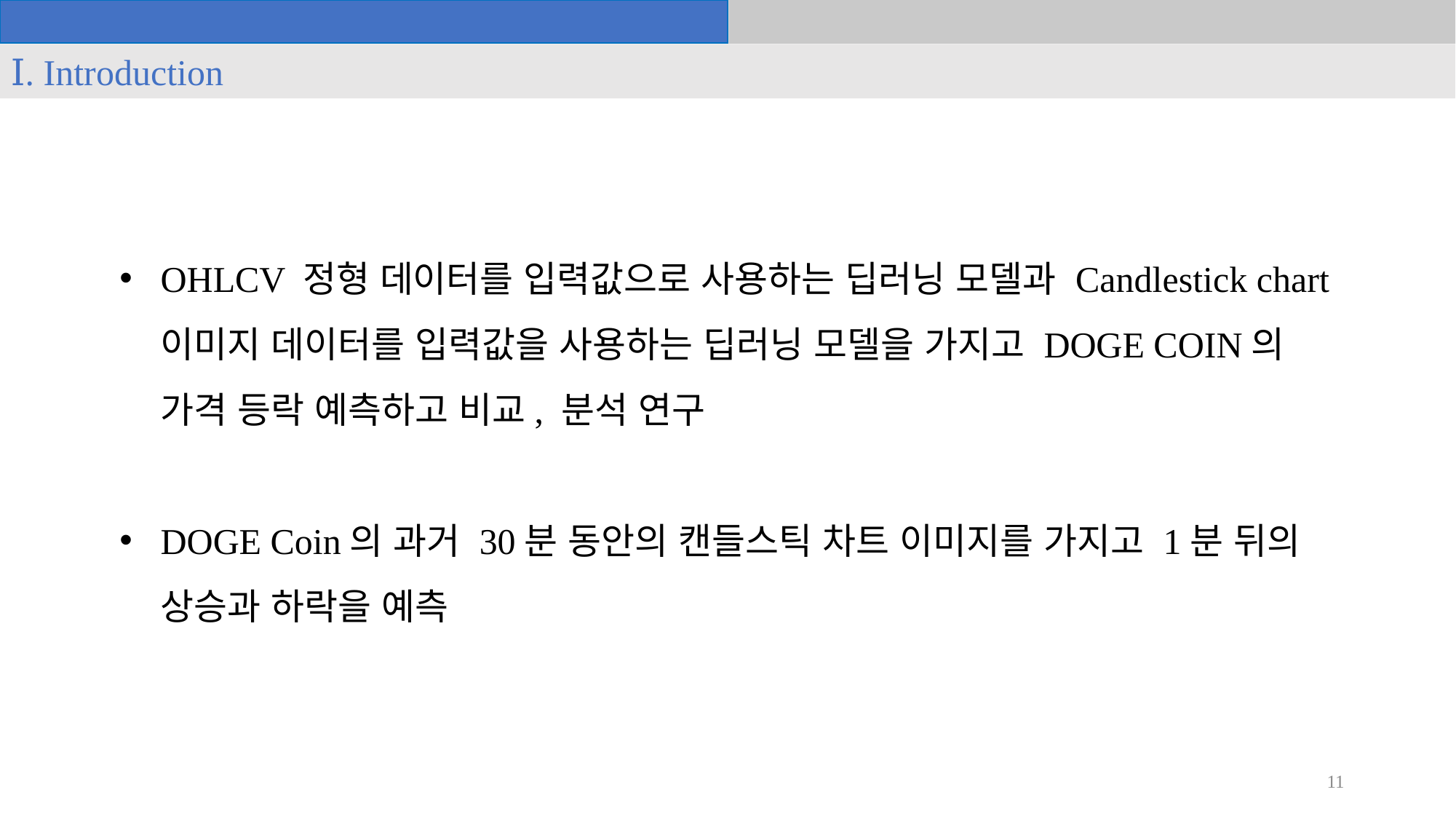

Ⅰ. Introduction
OHLCV 정형 데이터를 입력값으로 사용하는 딥러닝 모델과 Candlestick chart 이미지 데이터를 입력값을 사용하는 딥러닝 모델을 가지고 DOGE COIN의 가격 등락 예측하고 비교, 분석 연구

DOGE Coin의 과거 30분 동안의 캔들스틱 차트 이미지를 가지고 1분 뒤의 상승과 하락을 예측
11